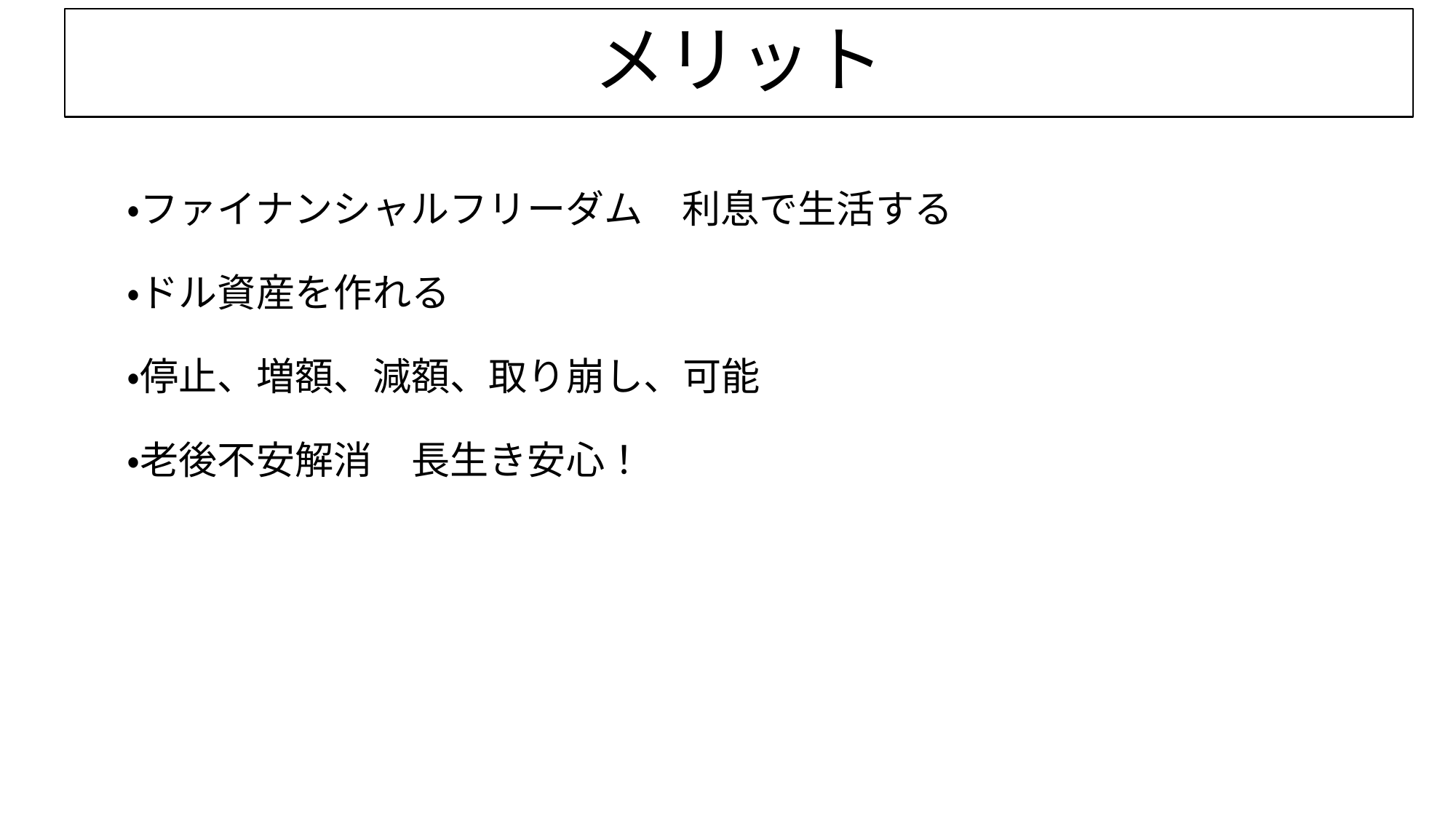

メリット
・ファイナンシャルフリーダム　利息で生活する

・ドル資産を作れる

・停止、増額、減額、取り崩し、可能

・老後不安解消　長生き安心！